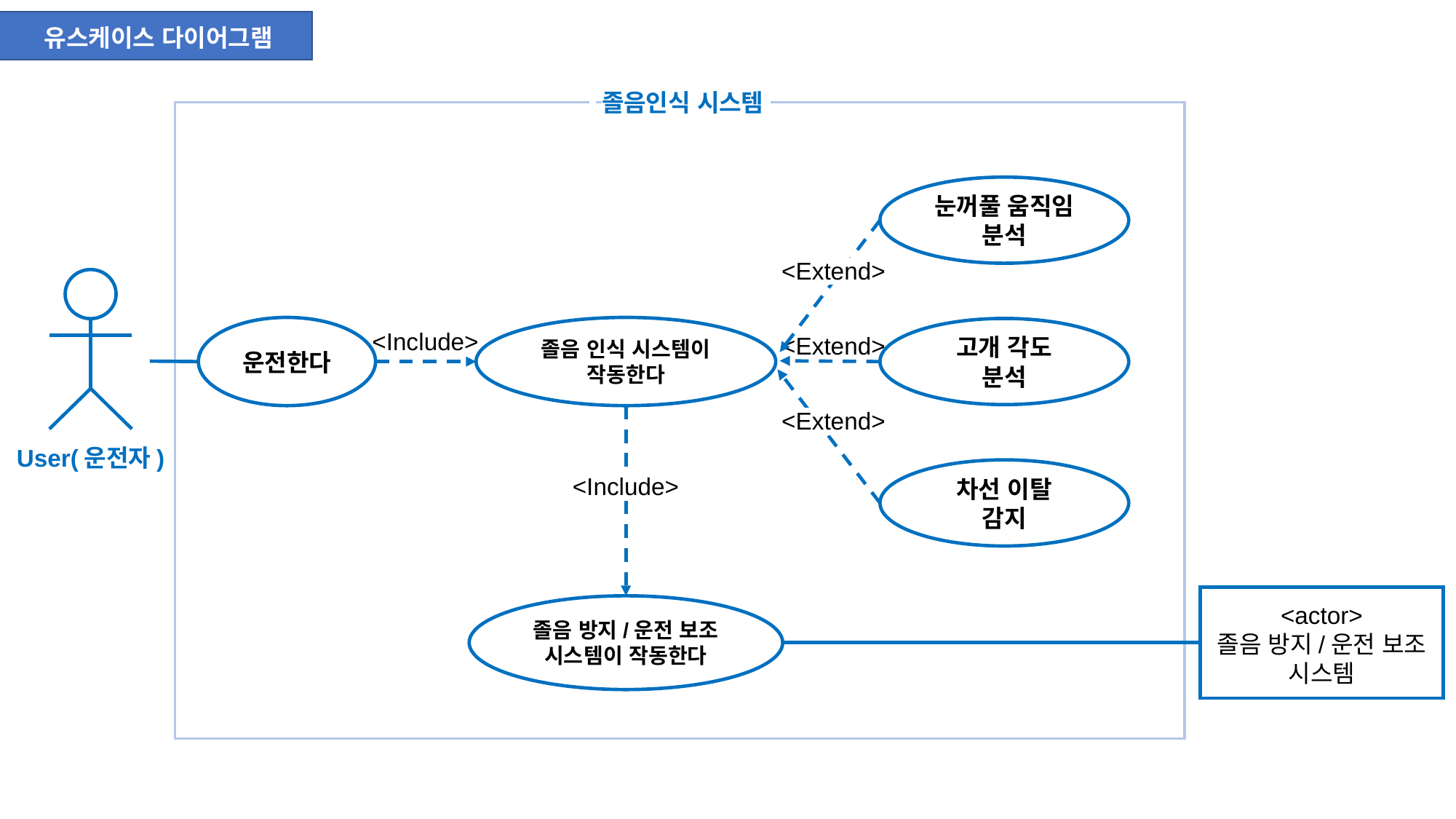

유스케이스 다이어그램
 졸음인식 시스템

눈꺼풀 움직임 분석
<Extend>
고개 각도
분석
<Extend>
<Extend>
차선 이탈
감지

운전한다
졸음 인식 시스템이
작동한다
<Include>
User(운전자)
<Include>

<actor>
졸음 방지/운전 보조
시스템
졸음 방지/운전 보조 시스템이 작동한다